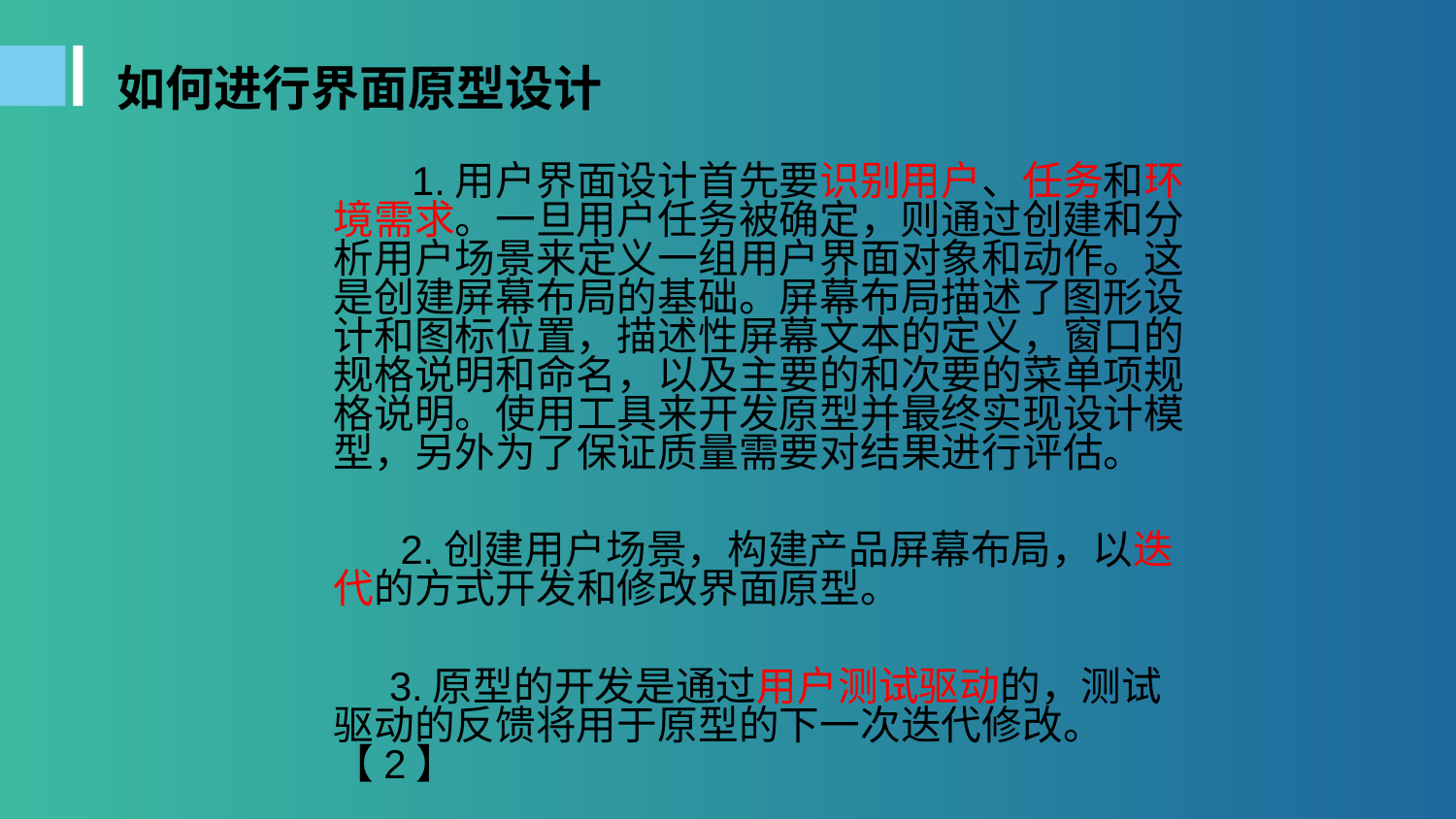

如何进行界面原型设计
       1.用户界面设计首先要识别用户、任务和环境需求。一旦用户任务被确定，则通过创建和分析用户场景来定义一组用户界面对象和动作。这是创建屏幕布局的基础。屏幕布局描述了图形设计和图标位置，描述性屏幕文本的定义，窗口的规格说明和命名，以及主要的和次要的菜单项规格说明。使用工具来开发原型并最终实现设计模型，另外为了保证质量需要对结果进行评估。

      2.创建用户场景，构建产品屏幕布局，以迭代的方式开发和修改界面原型。

     3.原型的开发是通过用户测试驱动的，测试驱动的反馈将用于原型的下一次迭代修改。【2】